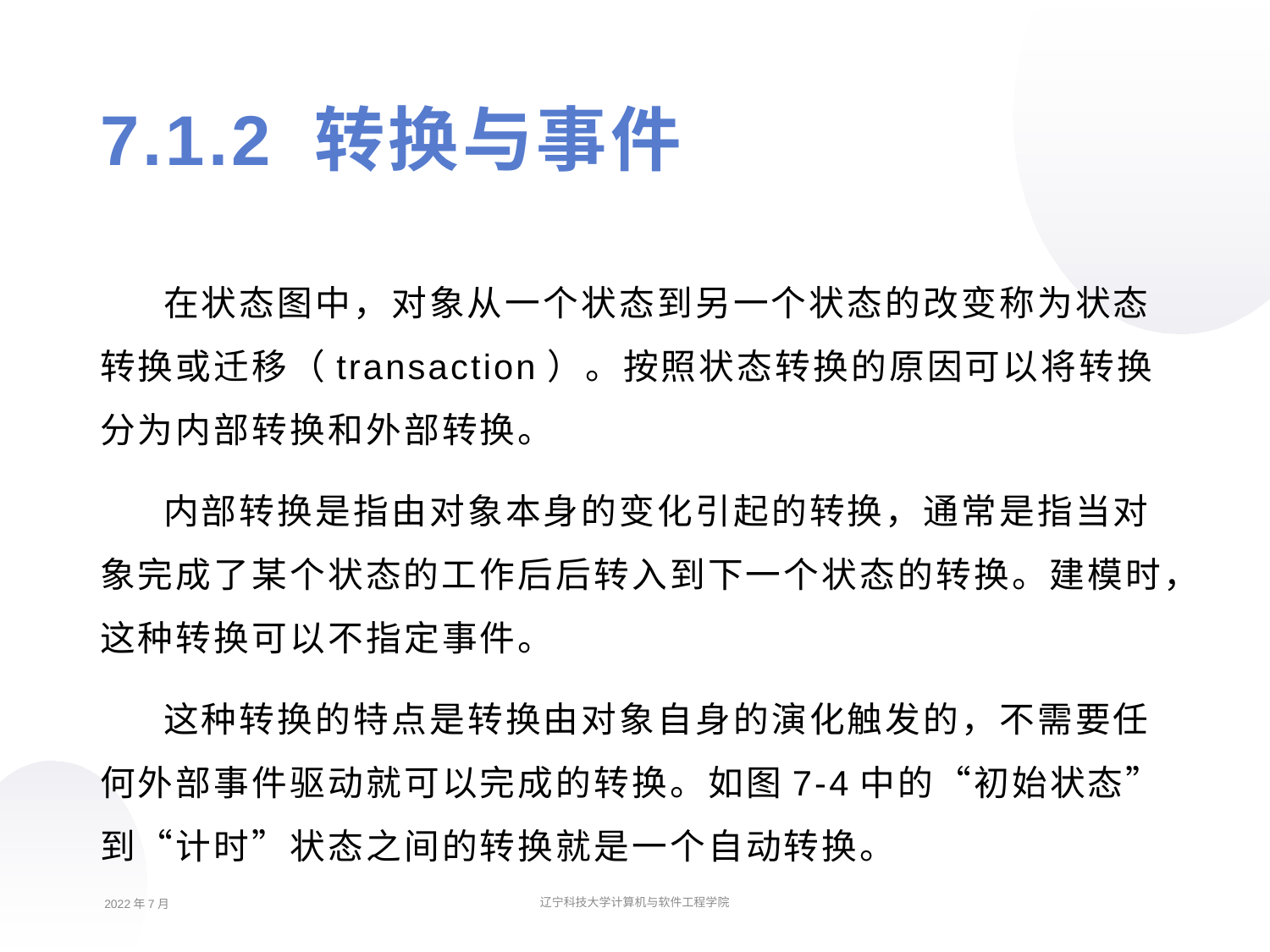

7.1.2 转换与事件
在状态图中，对象从一个状态到另一个状态的改变称为状态转换或迁移（transaction）。按照状态转换的原因可以将转换分为内部转换和外部转换。
内部转换是指由对象本身的变化引起的转换，通常是指当对象完成了某个状态的工作后后转入到下一个状态的转换。建模时，这种转换可以不指定事件。
这种转换的特点是转换由对象自身的演化触发的，不需要任何外部事件驱动就可以完成的转换。如图7-4中的“初始状态”到“计时”状态之间的转换就是一个自动转换。

2022年7月
辽宁科技大学计算机与软件工程学院
25